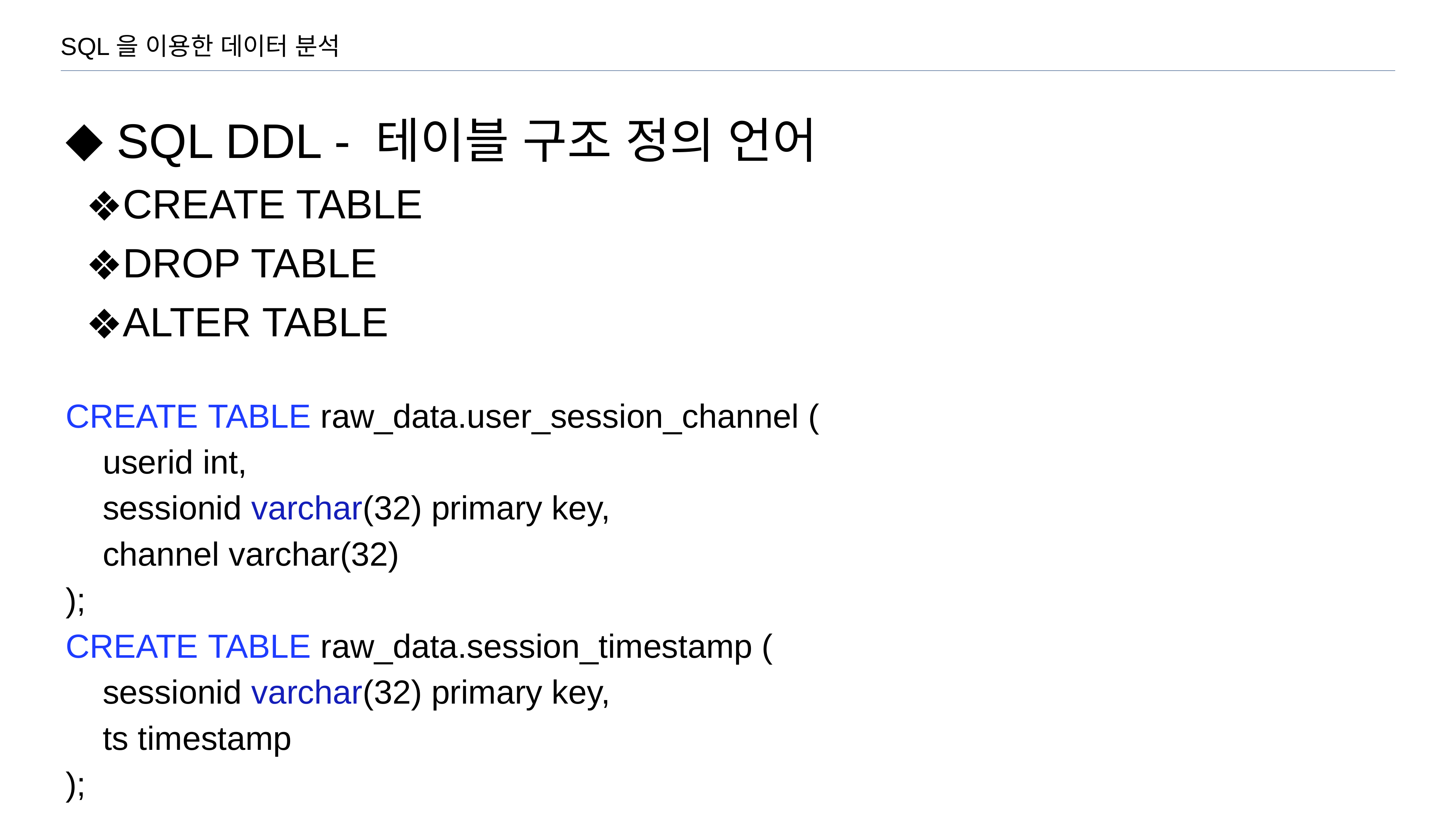

SQL을 이용한 데이터 분석
SQL DDL - 테이블 구조 정의 언어
CREATE TABLE
DROP TABLE
ALTER TABLE

CREATE TABLE raw_data.user_session_channel (
    userid int,
    sessionid varchar(32) primary key,
    channel varchar(32)
);
CREATE TABLE raw_data.session_timestamp (
    sessionid varchar(32) primary key,
    ts timestamp
);